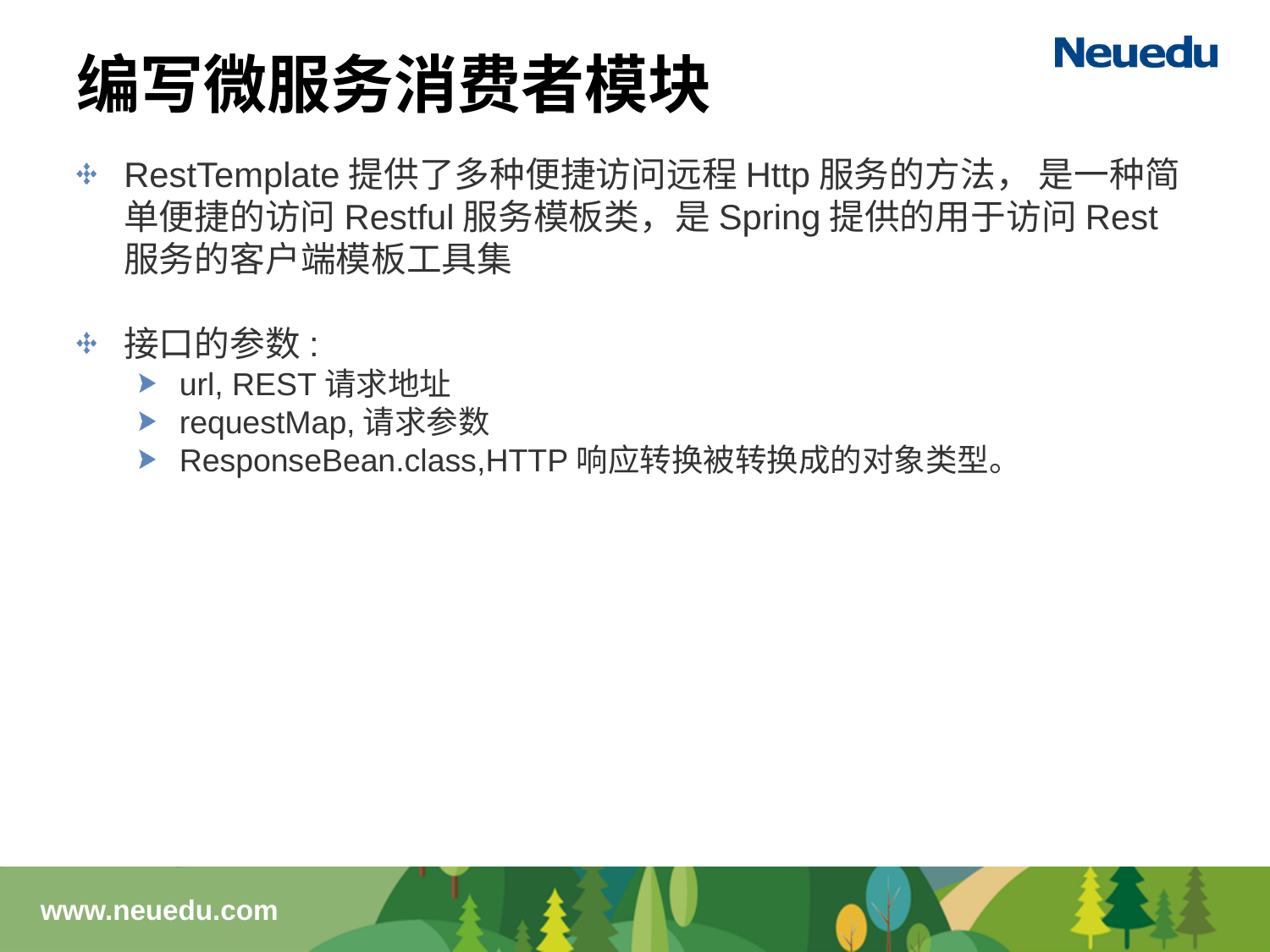

# 编写微服务消费者模块
RestTemplate提供了多种便捷访问远程Http服务的方法， 是一种简单便捷的访问Restful服务模板类，是Spring提供的用于访问Rest服务的客户端模板工具集

接口的参数:
url, REST请求地址
requestMap,请求参数
ResponseBean.class,HTTP响应转换被转换成的对象类型。